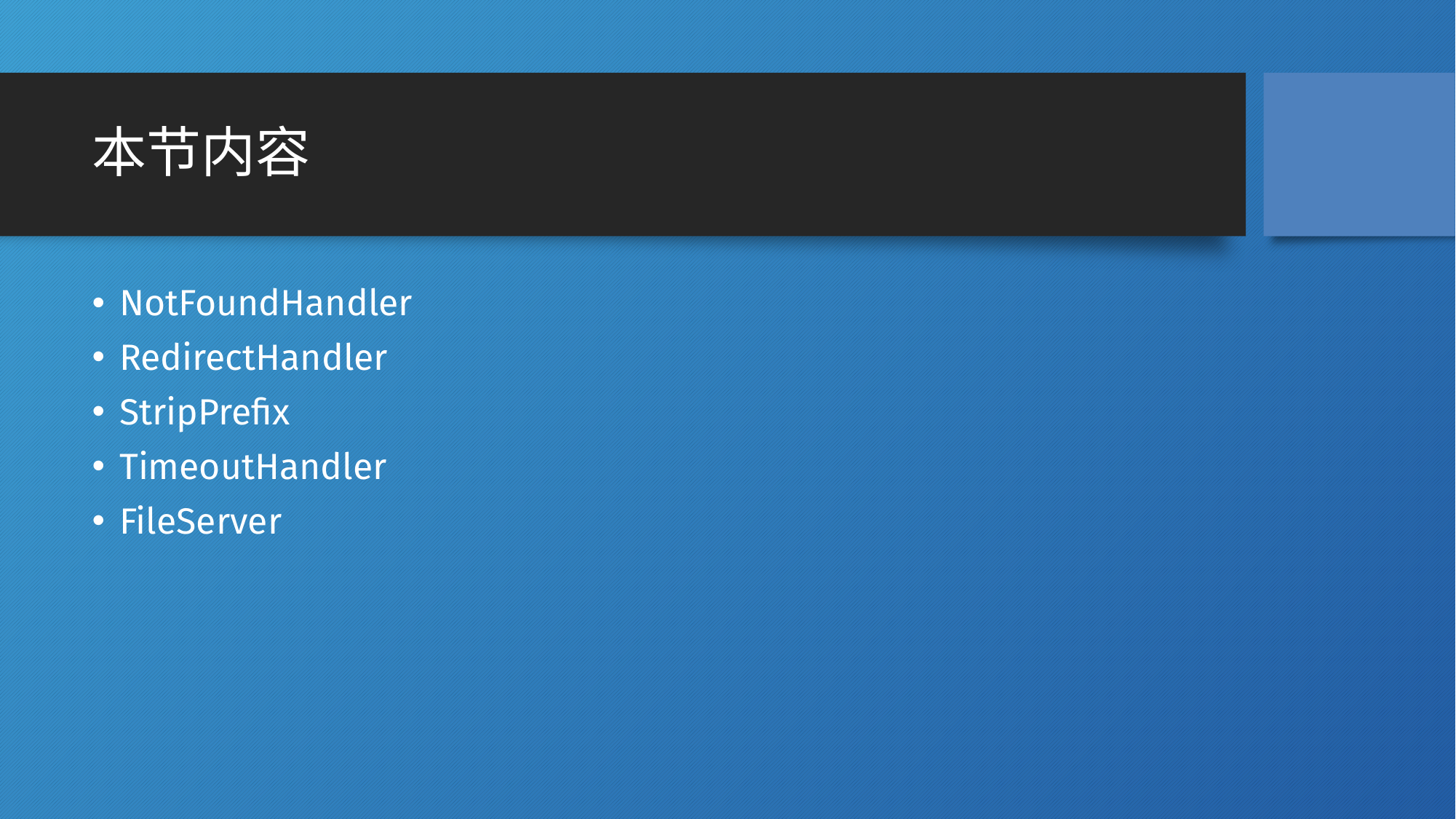

# 本节内容
NotFoundHandler
RedirectHandler
StripPrefix
TimeoutHandler
FileServer